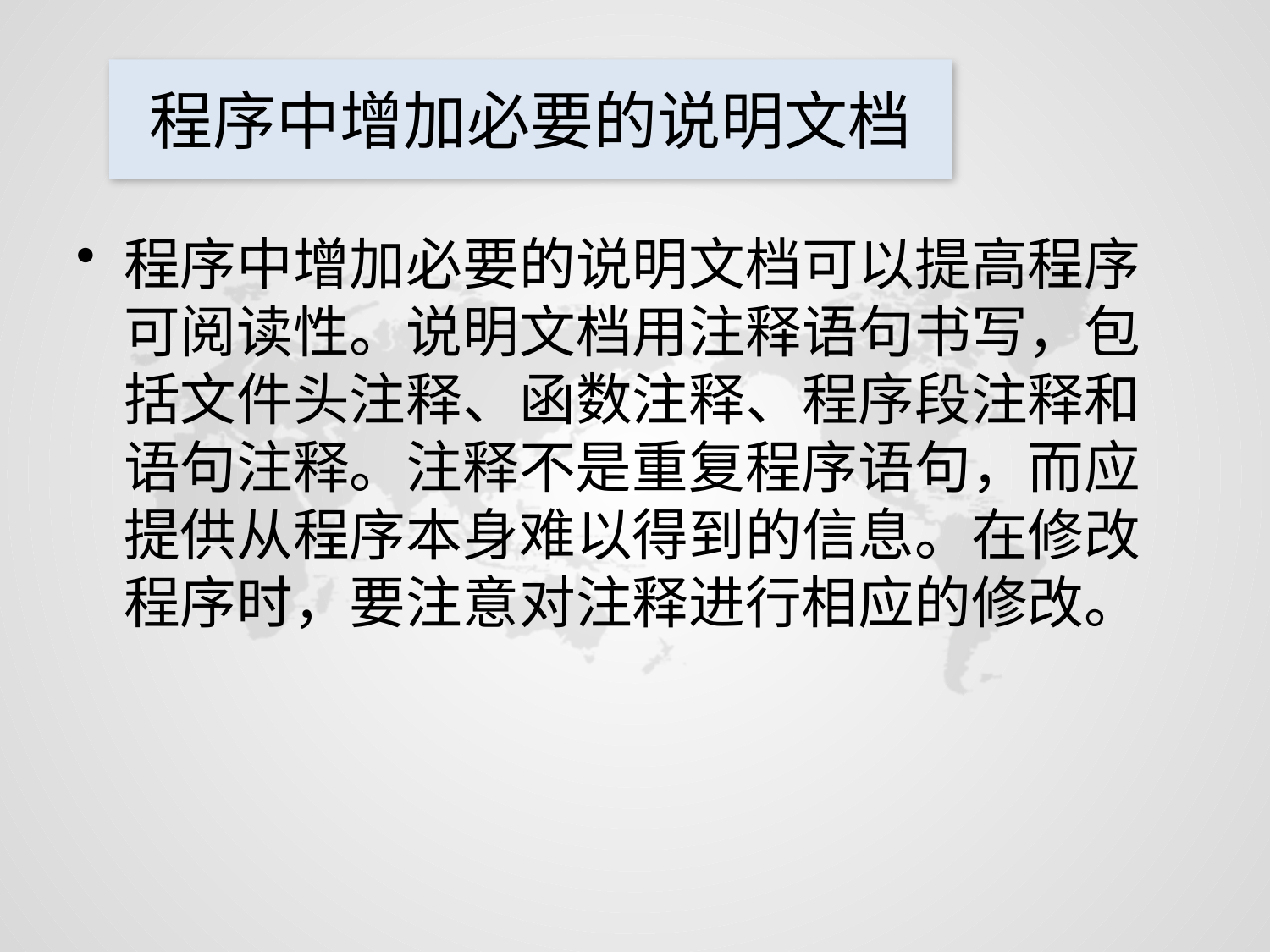

# 程序中增加必要的说明文档
程序中增加必要的说明文档可以提高程序可阅读性。说明文档用注释语句书写，包括文件头注释、函数注释、程序段注释和语句注释。注释不是重复程序语句，而应提供从程序本身难以得到的信息。在修改程序时，要注意对注释进行相应的修改。